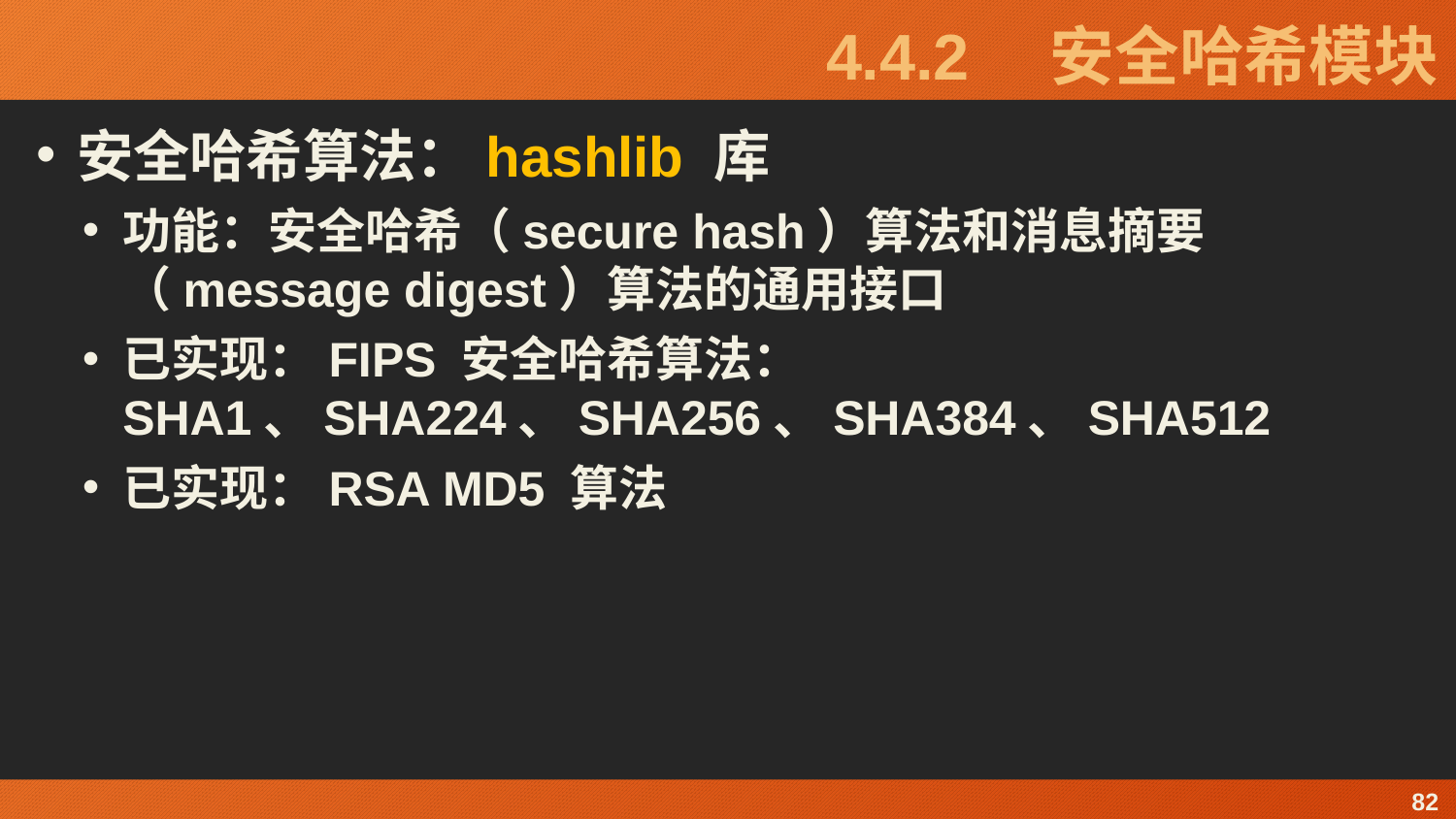

# 4.4.2　安全哈希模块
安全哈希算法：hashlib 库
功能：安全哈希（secure hash）算法和消息摘要（message digest）算法的通用接口
已实现：FIPS 安全哈希算法：SHA1、SHA224、SHA256、SHA384、SHA512
已实现：RSA MD5 算法
82